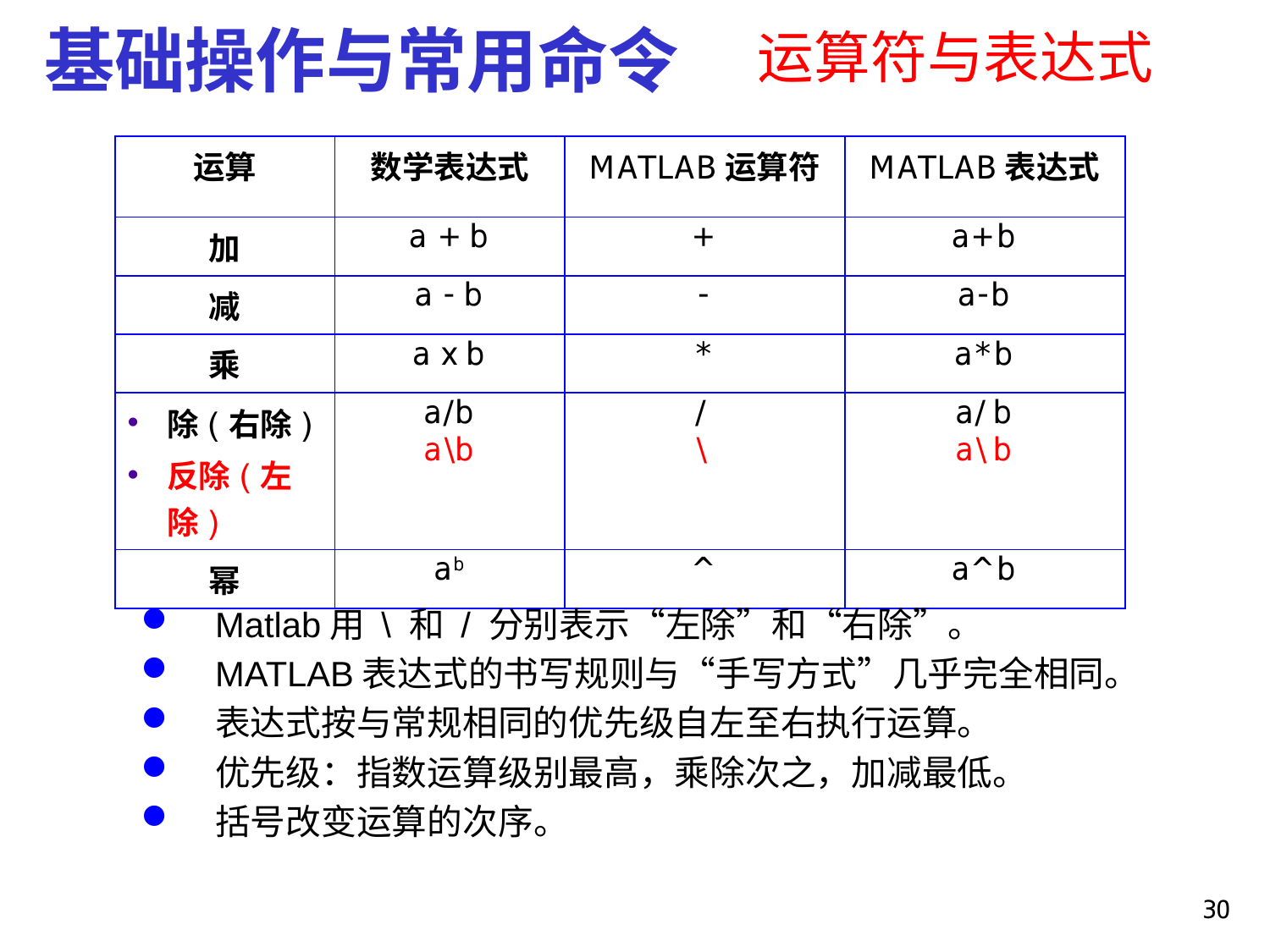

基础操作与常用命令
# 运算符与表达式
| 运算 | 数学表达式 | MATLAB运算符 | MATLAB表达式 |
| --- | --- | --- | --- |
| 加 | a + b | + | a+b |
| 减 | a - b | - | a-b |
| 乘 | a x b | \* | a\*b |
| 除(右除) 反除(左除) | a/b a\b | / \ | a/b a\b |
| 幂 | ab | ^ | a^b |
Matlab用 \ 和 / 分别表示“左除”和“右除”。
MATLAB表达式的书写规则与“手写方式”几乎完全相同。
表达式按与常规相同的优先级自左至右执行运算。
优先级：指数运算级别最高，乘除次之，加减最低。
括号改变运算的次序。
30